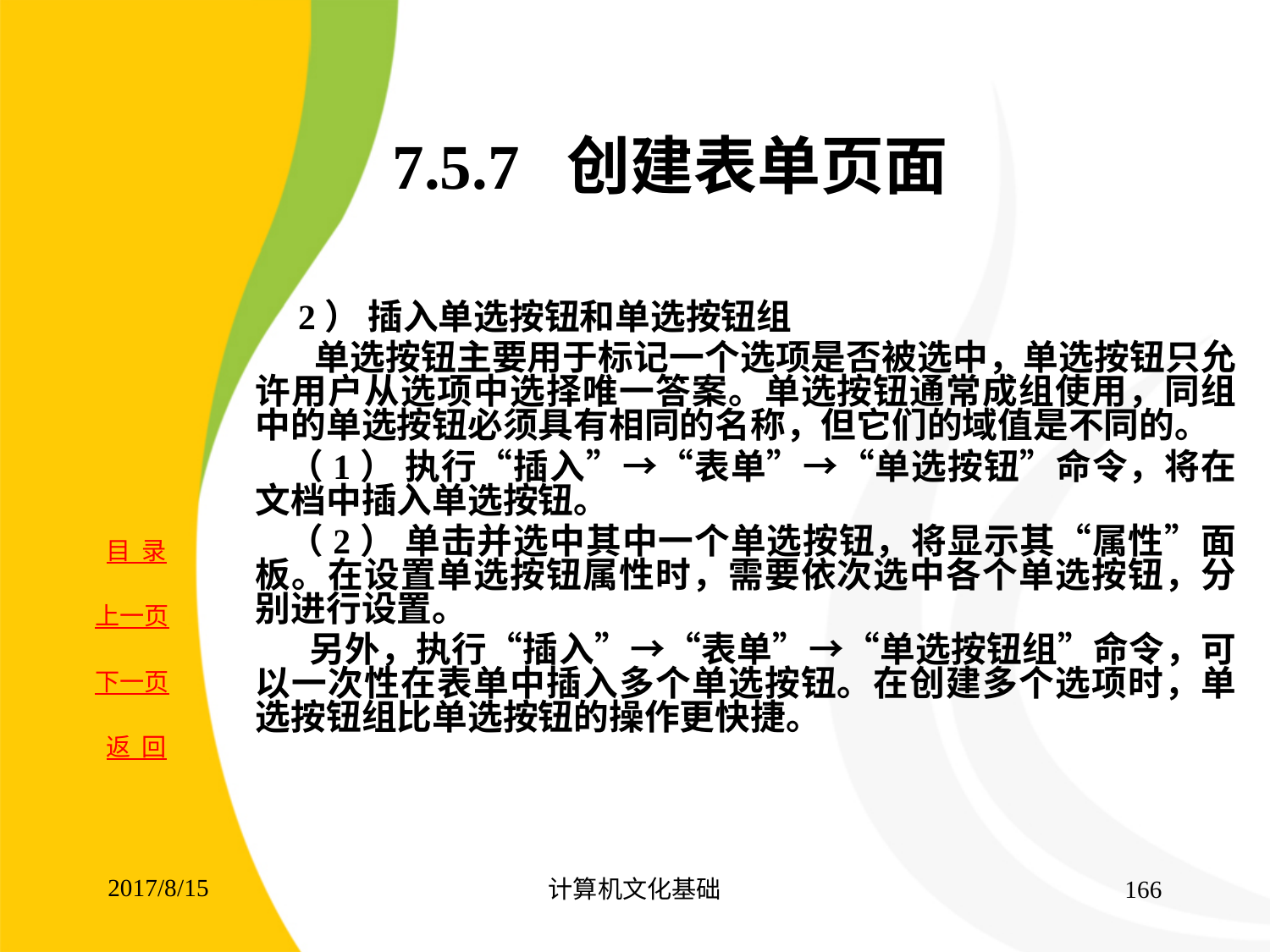

# 7.5.7  创建表单页面
           2） 插入单选按钮和单选按钮组
            单选按钮主要用于标记一个选项是否被选中，单选按钮只允许用户从选项中选择唯一答案。单选按钮通常成组使用，同组中的单选按钮必须具有相同的名称，但它们的域值是不同的。
        （1） 执行“插入”→“表单”→“单选按钮”命令，将在文档中插入单选按钮。
        （2） 单击并选中其中一个单选按钮，将显示其“属性”面板。在设置单选按钮属性时，需要依次选中各个单选按钮，分别进行设置。
           另外，执行“插入”→“表单”→“单选按钮组”命令，可以一次性在表单中插入多个单选按钮。在创建多个选项时，单选按钮组比单选按钮的操作更快捷。
2017/8/15
计算机文化基础
166